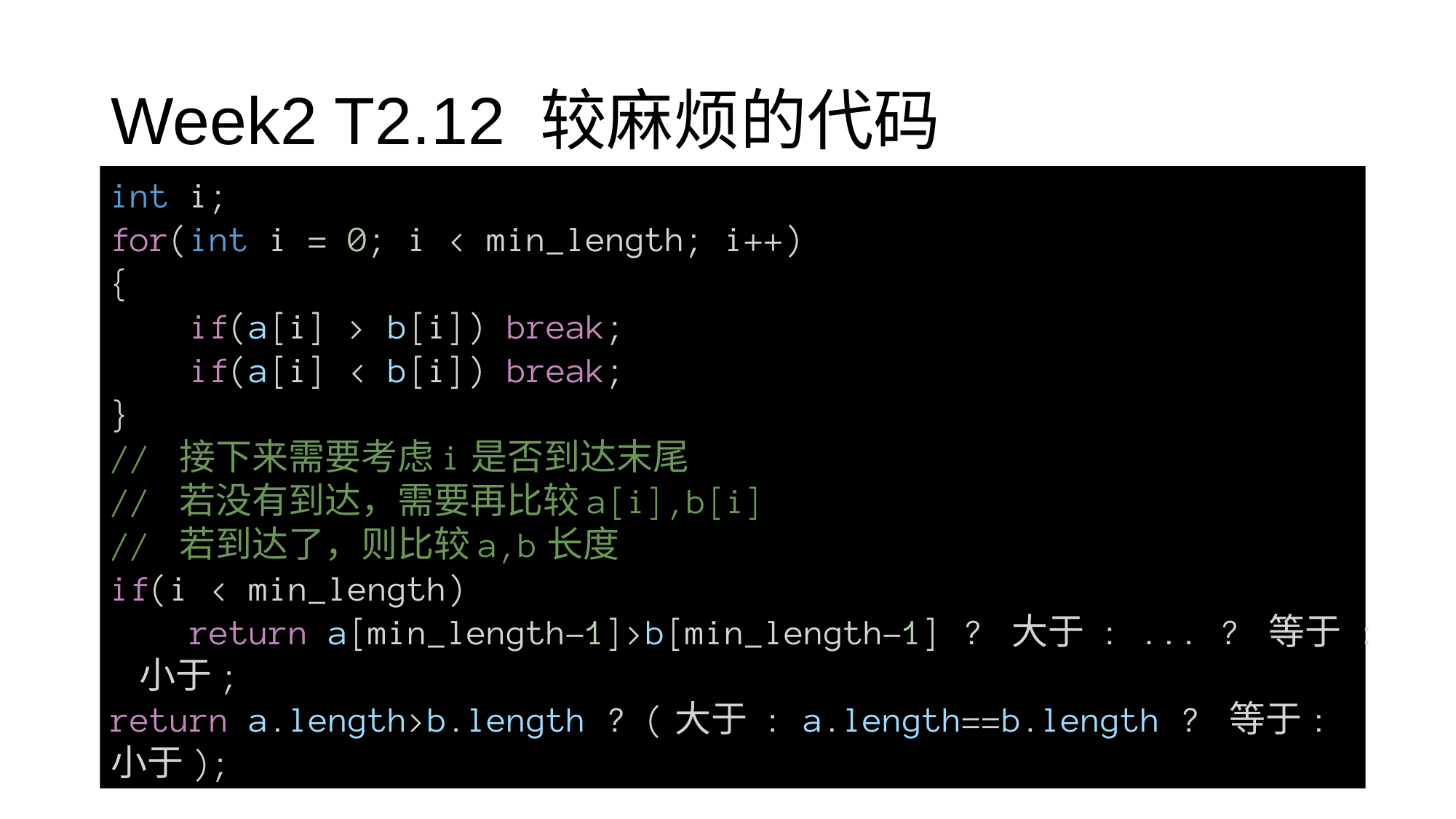

# Week2 T2.12 较麻烦的代码
int i;
for(int i = 0; i < min_length; i++)
{
    if(a[i] > b[i]) break;
    if(a[i] < b[i]) break;
}
// 接下来需要考虑i是否到达末尾
// 若没有到达，需要再比较a[i],b[i]
// 若到达了，则比较a,b长度
if(i < min_length)
    return a[min_length-1]>b[min_length-1] ? 大于 : ... ? 等于 : 小于;
return a.length>b.length ? (大于 : a.length==b.length ? 等于:小于);